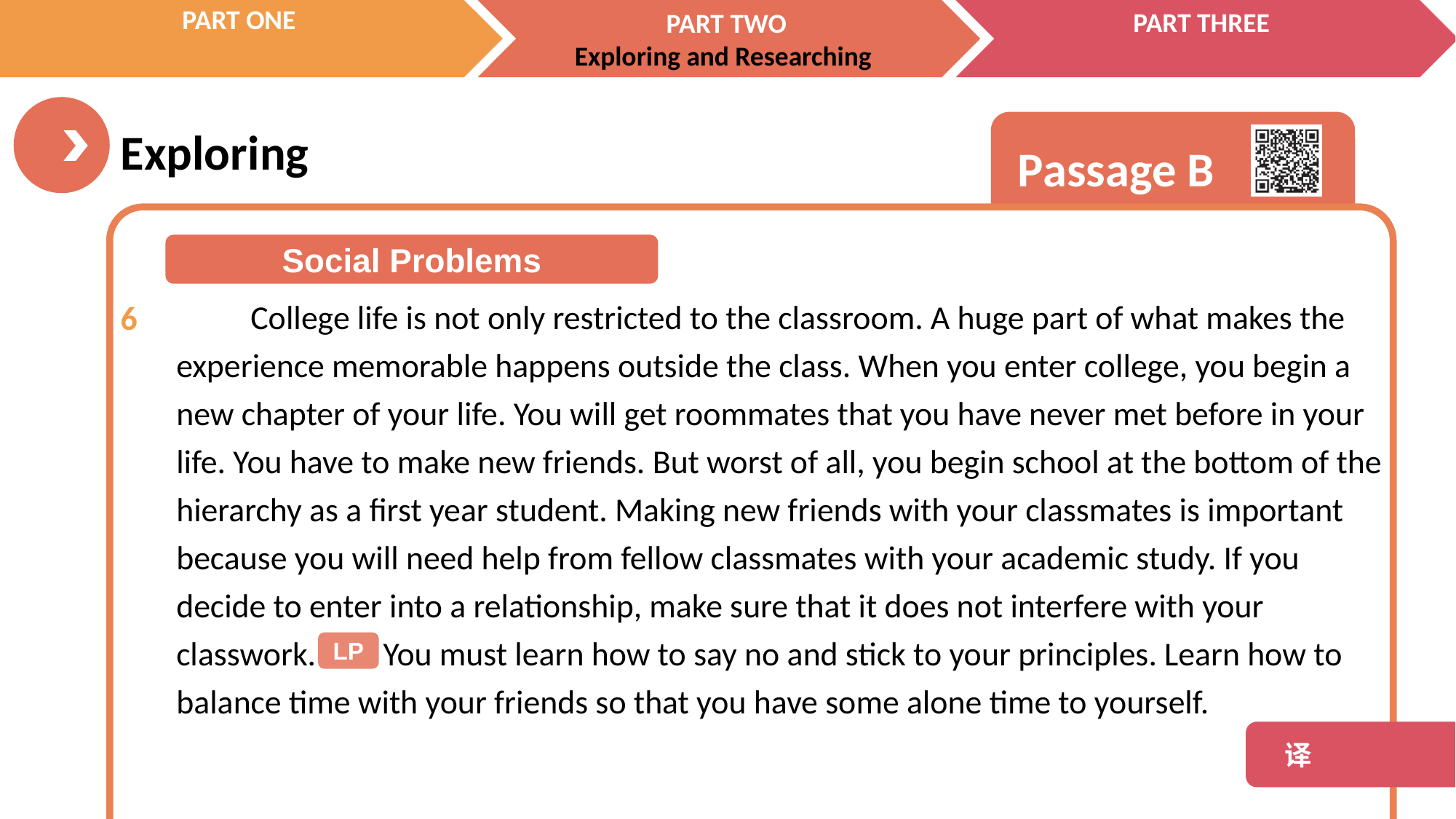

Social Problems

        College life is not only restricted to the classroom. A huge part of what makes the experience memorable happens outside the class. When you enter college, you begin a new chapter of your life. You will get roommates that you have never met before in your life. You have to make new friends. But worst of all, you begin school at the bottom of the hierarchy as a first year student. Making new friends with your classmates is important because you will need help from fellow classmates with your academic study. If you decide to enter into a relationship, make sure that it does not interfere with your classwork.         You must learn how to say no and stick to your principles. Learn how to balance time with your friends so that you have some alone time to yourself.

6

LP
   译